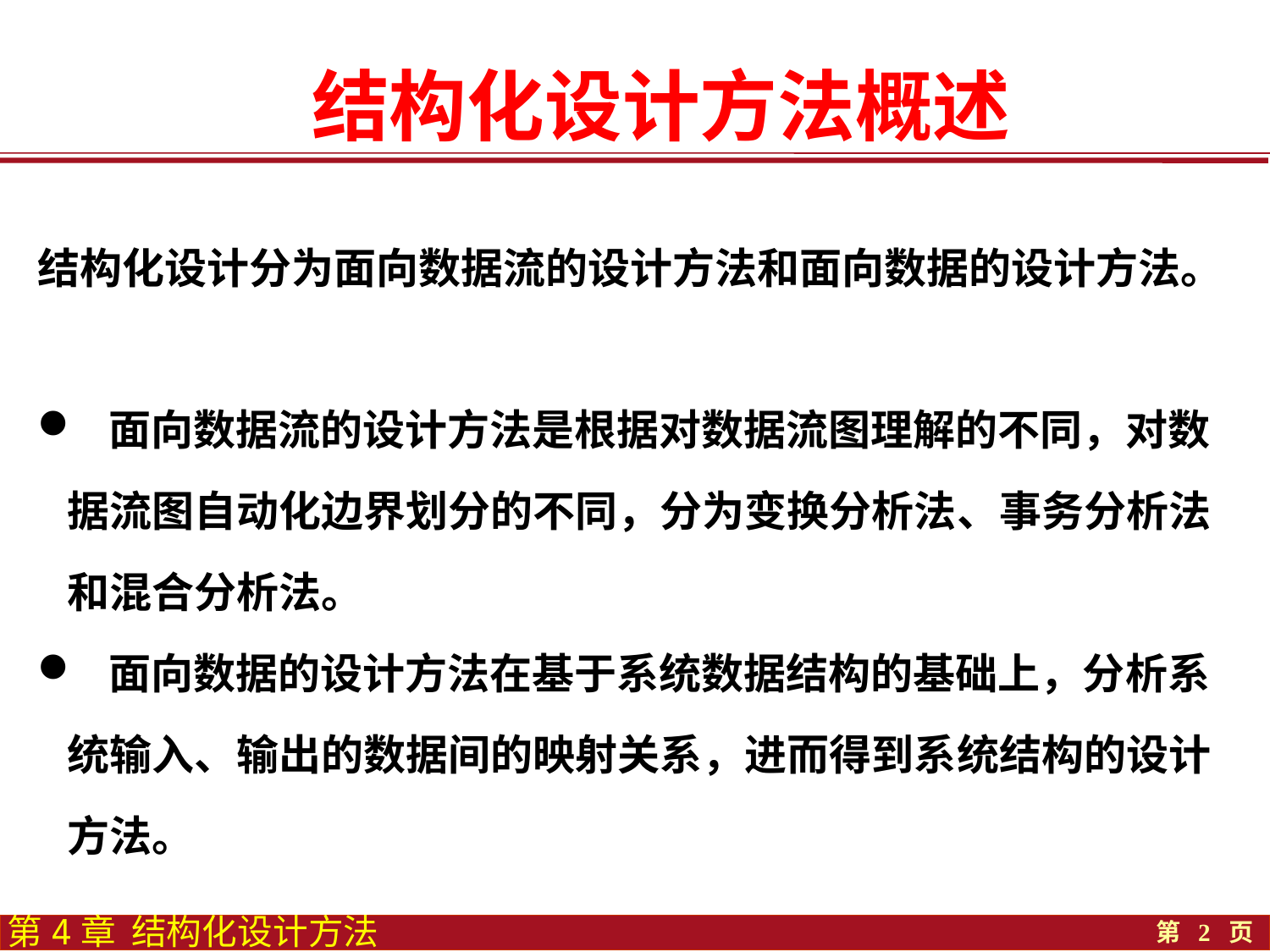

结构化设计方法概述
结构化设计分为面向数据流的设计方法和面向数据的设计方法。

  面向数据流的设计方法是根据对数据流图理解的不同，对数据流图自动化边界划分的不同，分为变换分析法、事务分析法和混合分析法。
  面向数据的设计方法在基于系统数据结构的基础上，分析系统输入、输出的数据间的映射关系，进而得到系统结构的设计方法。